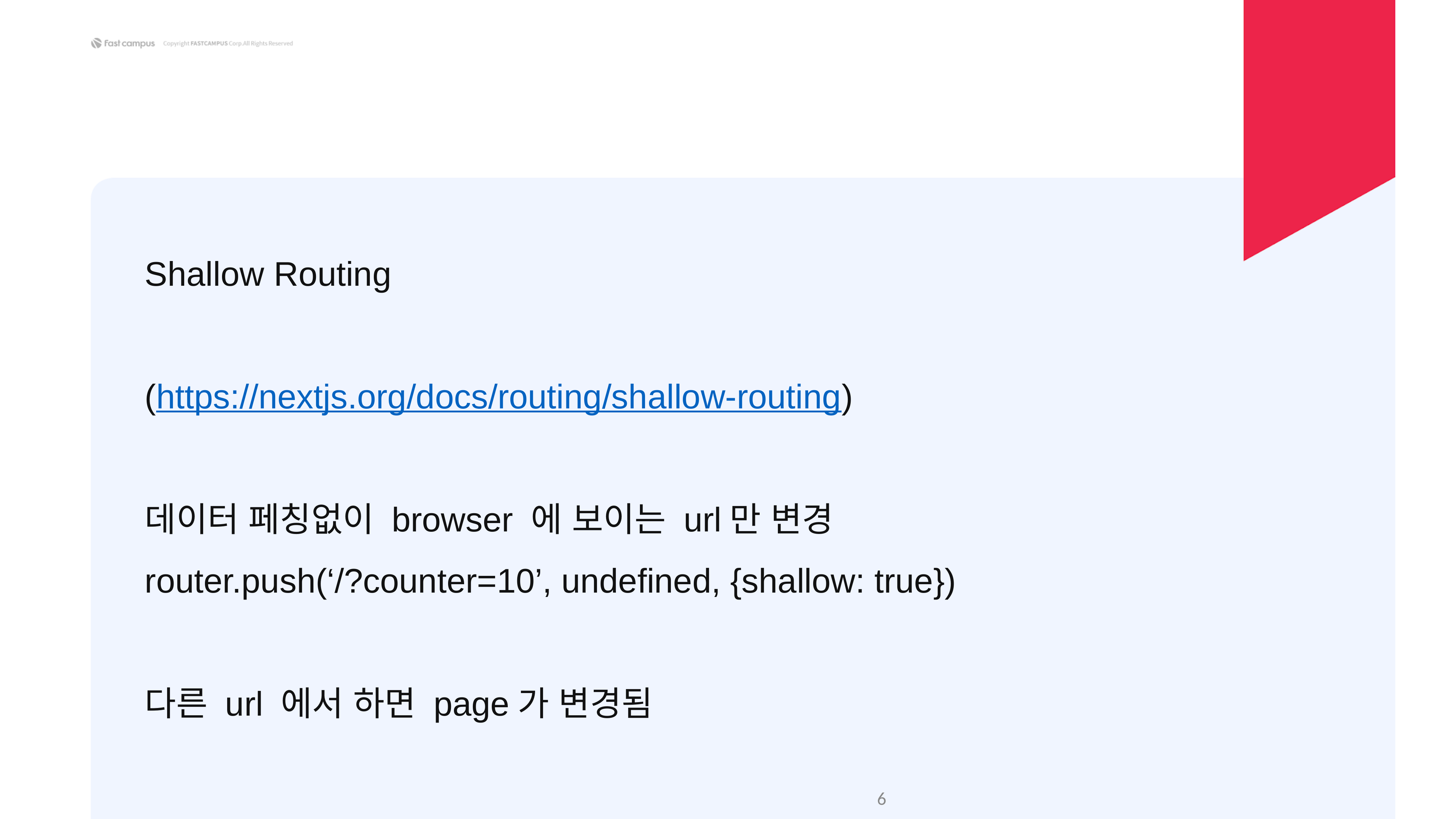

Shallow Routing

(https://nextjs.org/docs/routing/shallow-routing)

데이터 페칭없이 browser 에 보이는 url만 변경
router.push(‘/?counter=10’, undefined, {shallow: true})

다른 url 에서 하면 page가 변경됨
6